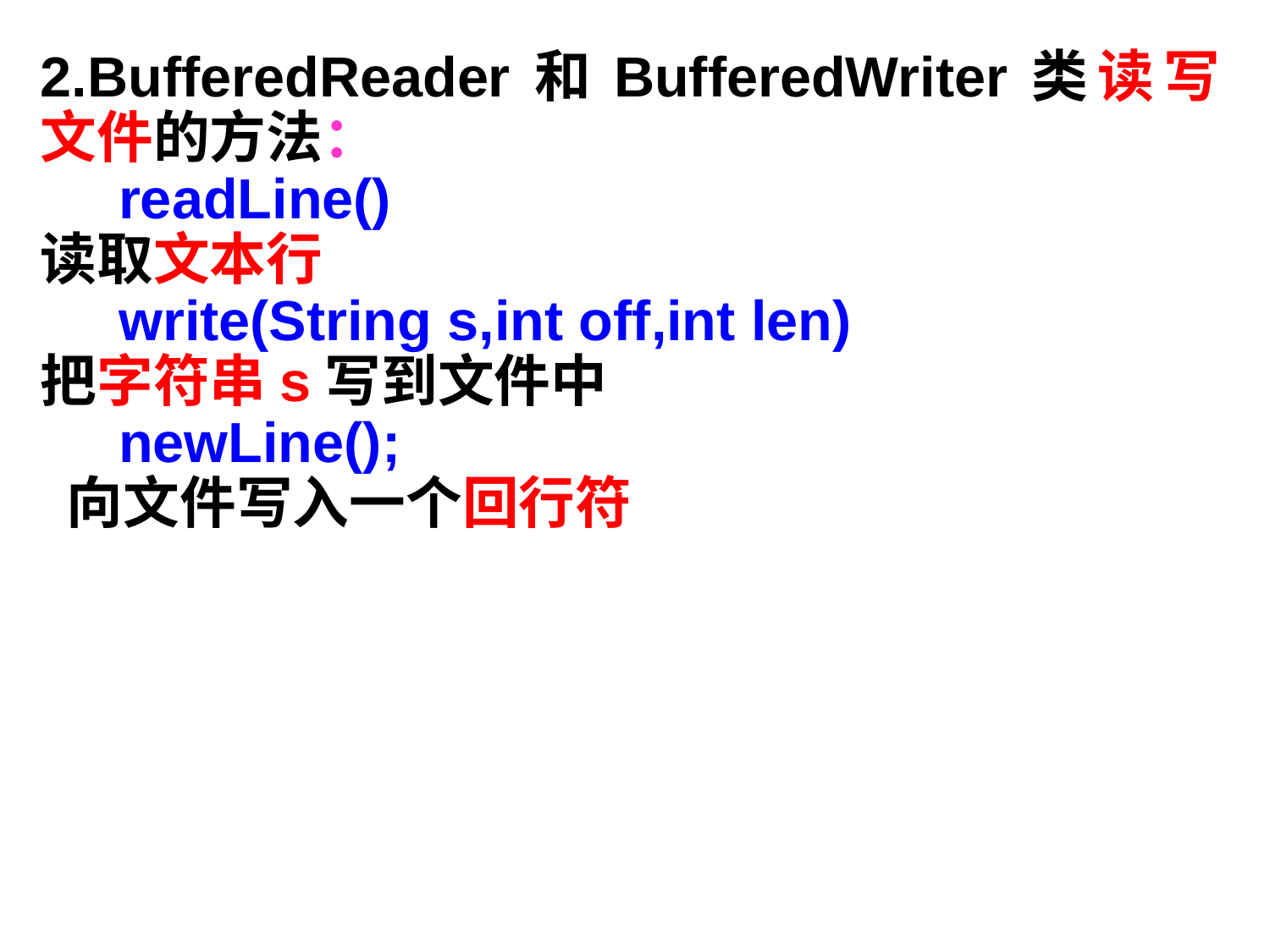

2.BufferedReader和BufferedWriter类读写文件的方法：
     readLine()
读取文本行
     write(String s,int off,int len)
把字符串s写到文件中
     newLine();
 向文件写入一个回行符